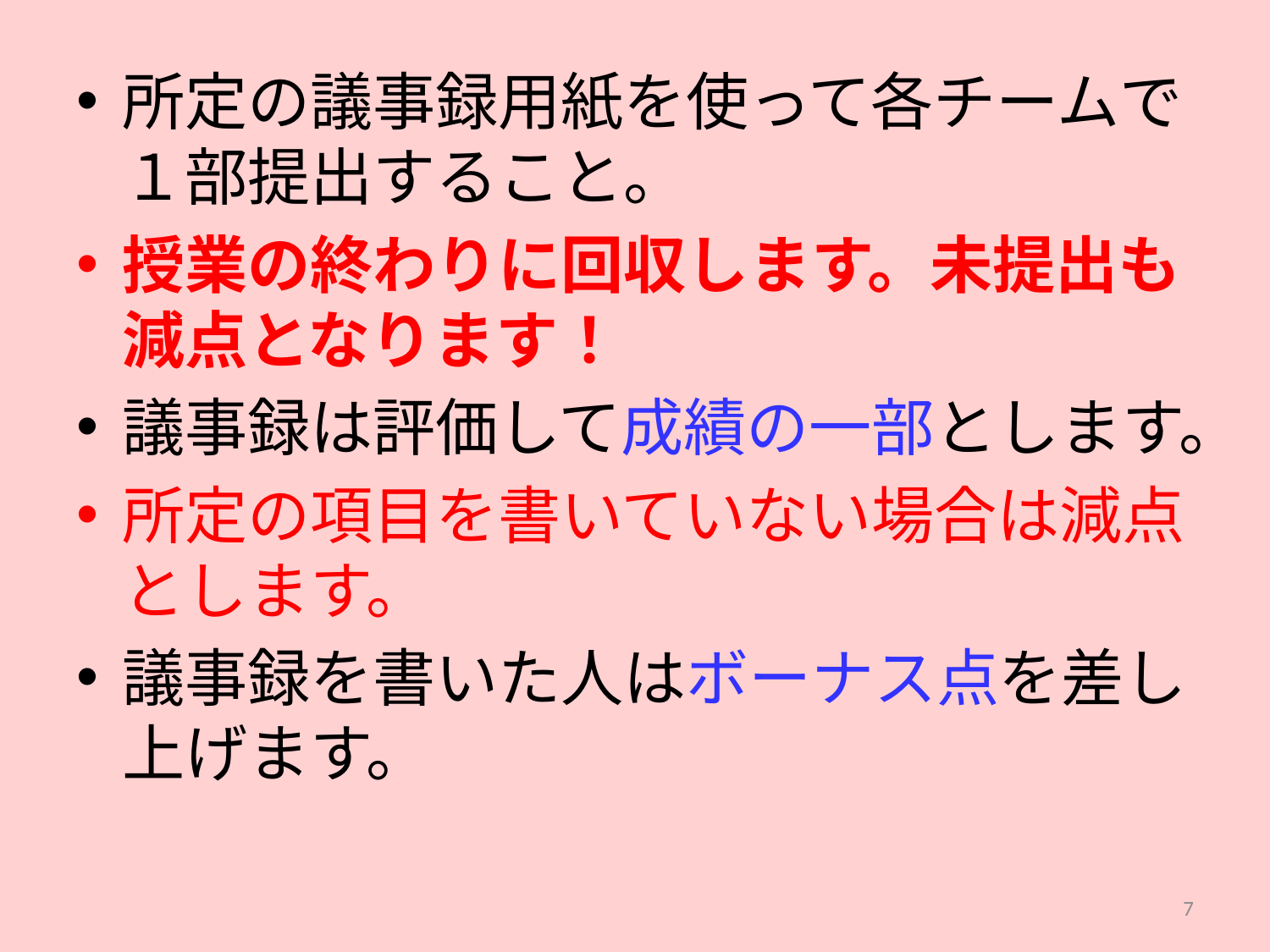

所定の議事録用紙を使って各チームで１部提出すること。
授業の終わりに回収します。未提出も減点となります！
議事録は評価して成績の一部とします。
所定の項目を書いていない場合は減点とします。
議事録を書いた人はボーナス点を差し上げます。
7